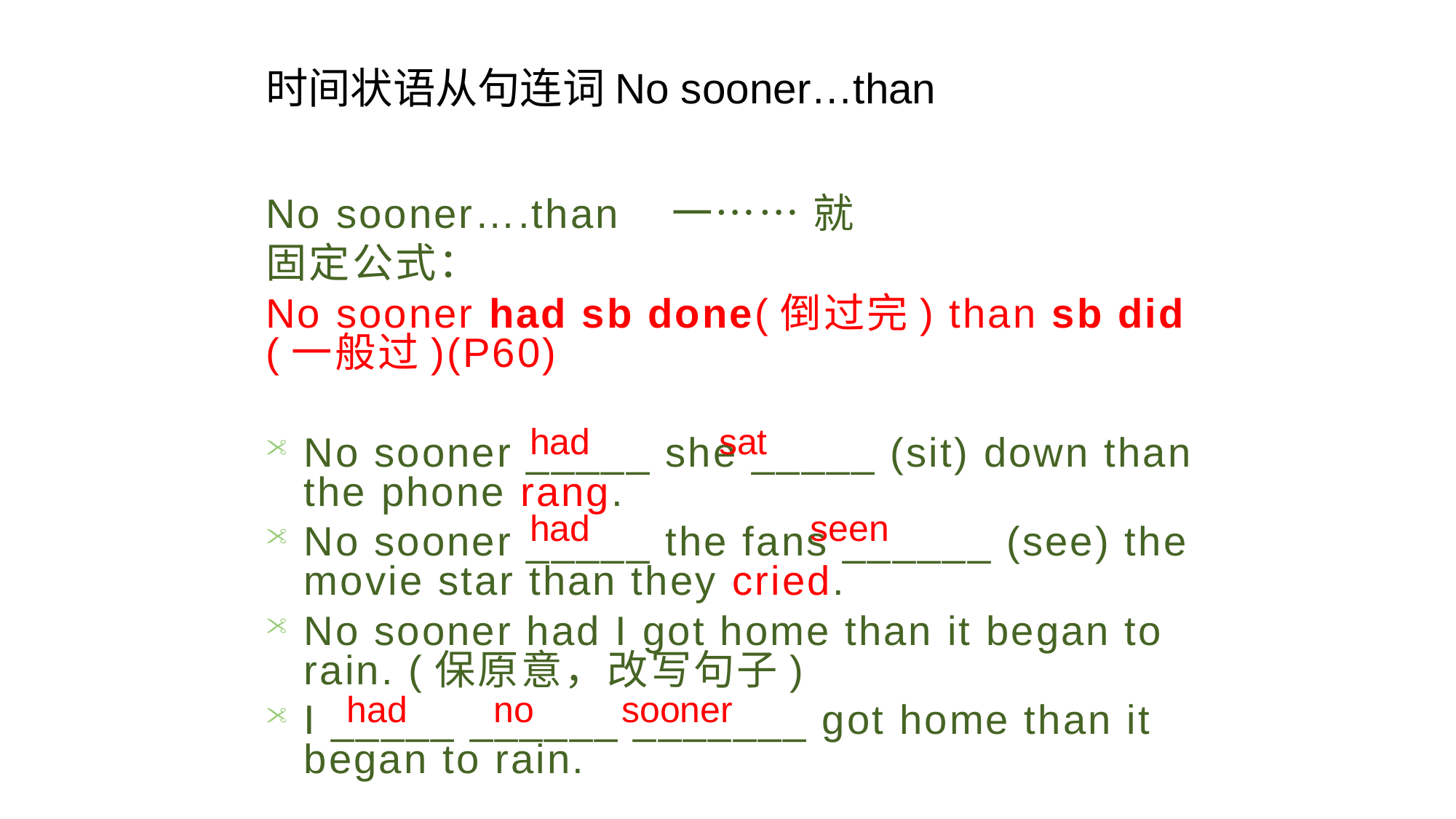

时间状语从句连词No sooner…than
No sooner….than   一…… 就
固定公式：
No sooner had sb done(倒过完) than sb did  (一般过)(P60)

No sooner _____ she _____ (sit) down than the phone rang.
No sooner _____ the fans ______ (see) the movie star than they cried.
No sooner had I got home than it began to rain. (保原意，改写句子)
I _____ ______ _______ got home than it began to rain.

had
sat
had
seen
had
no
sooner